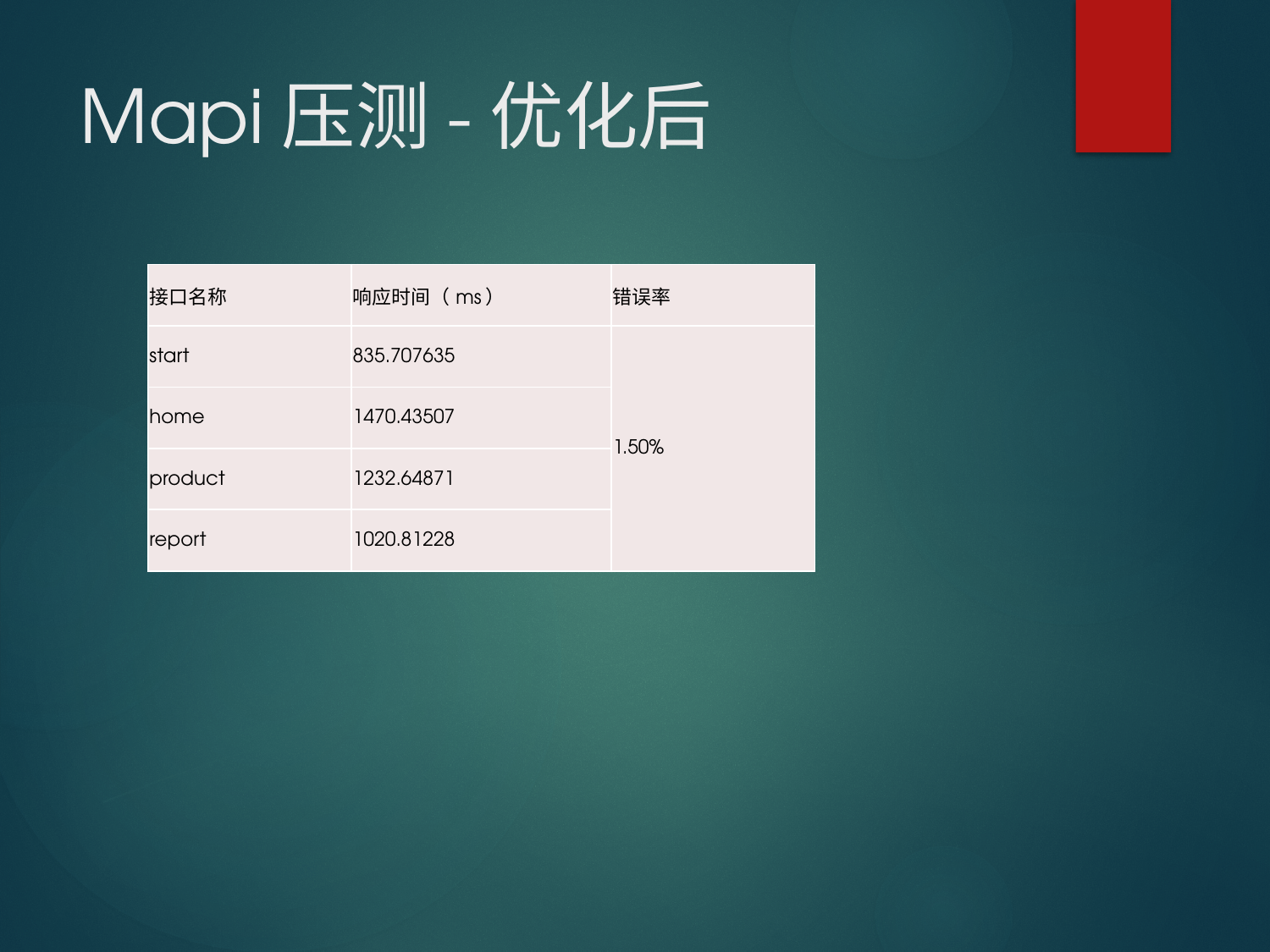

# Mapi压测-优化后
| 接口名称 | 响应时间（ms） | 错误率 |
| --- | --- | --- |
| start | 835.707635 | 1.50% |
| home | 1470.43507 |  |
| product | 1232.64871 |  |
| report | 1020.81228 |  |